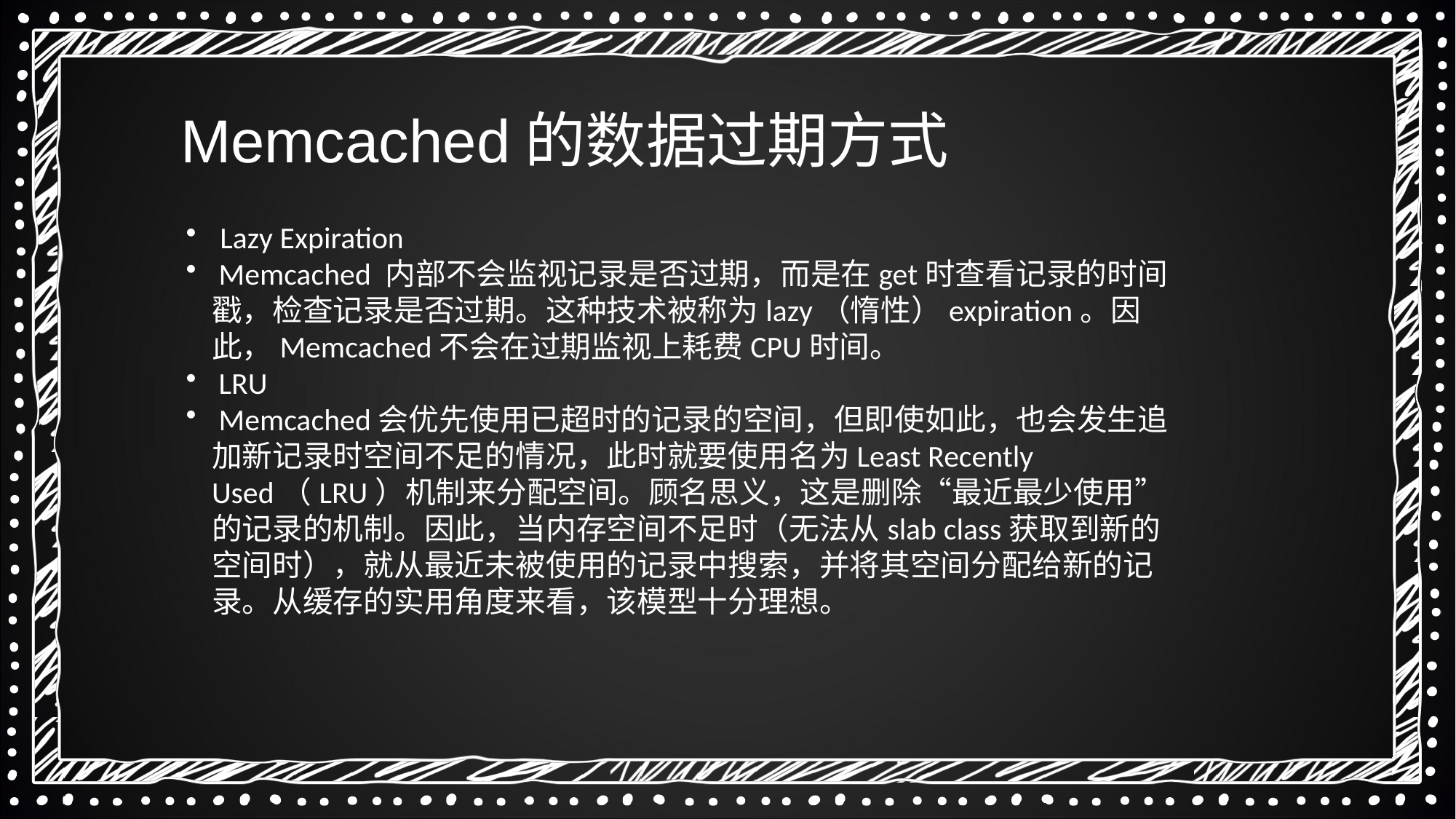

Memcached的数据过期方式
 Lazy Expiration
 Memcached 内部不会监视记录是否过期，而是在get时查看记录的时间戳，检查记录是否过期。这种技术被称为lazy（惰性）expiration。因此，Memcached不会在过期监视上耗费CPU时间。
 LRU
 Memcached会优先使用已超时的记录的空间，但即使如此，也会发生追加新记录时空间不足的情况，此时就要使用名为Least Recently Used（LRU）机制来分配空间。顾名思义，这是删除“最近最少使用”的记录的机制。因此，当内存空间不足时（无法从slab class获取到新的空间时），就从最近未被使用的记录中搜索，并将其空间分配给新的记录。从缓存的实用角度来看，该模型十分理想。